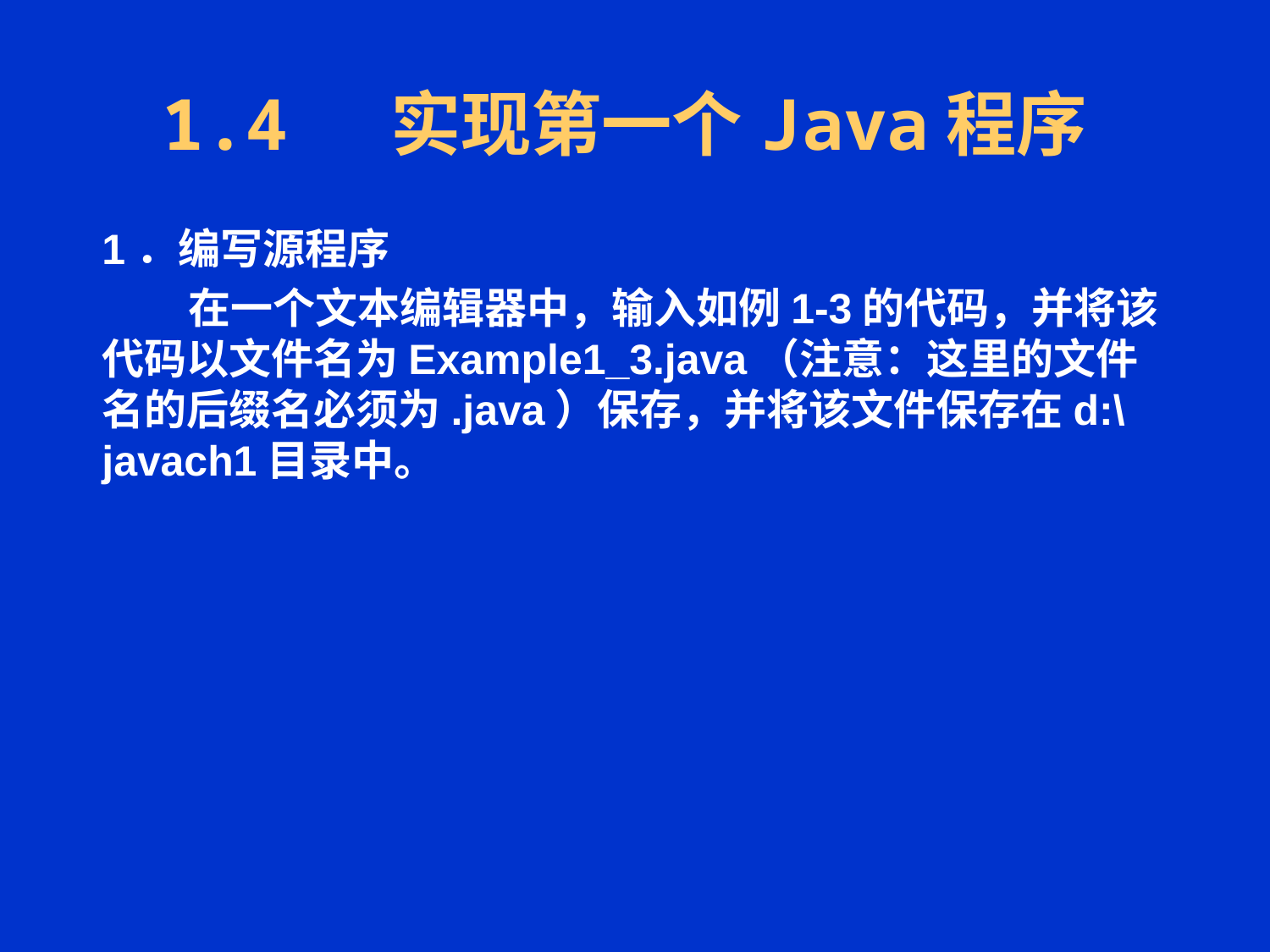

# 1.4  实现第一个Java程序
1．编写源程序
        在一个文本编辑器中，输入如例1-3的代码，并将该代码以文件名为Example1_3.java（注意：这里的文件名的后缀名必须为.java）保存，并将该文件保存在d:\javach1目录中。